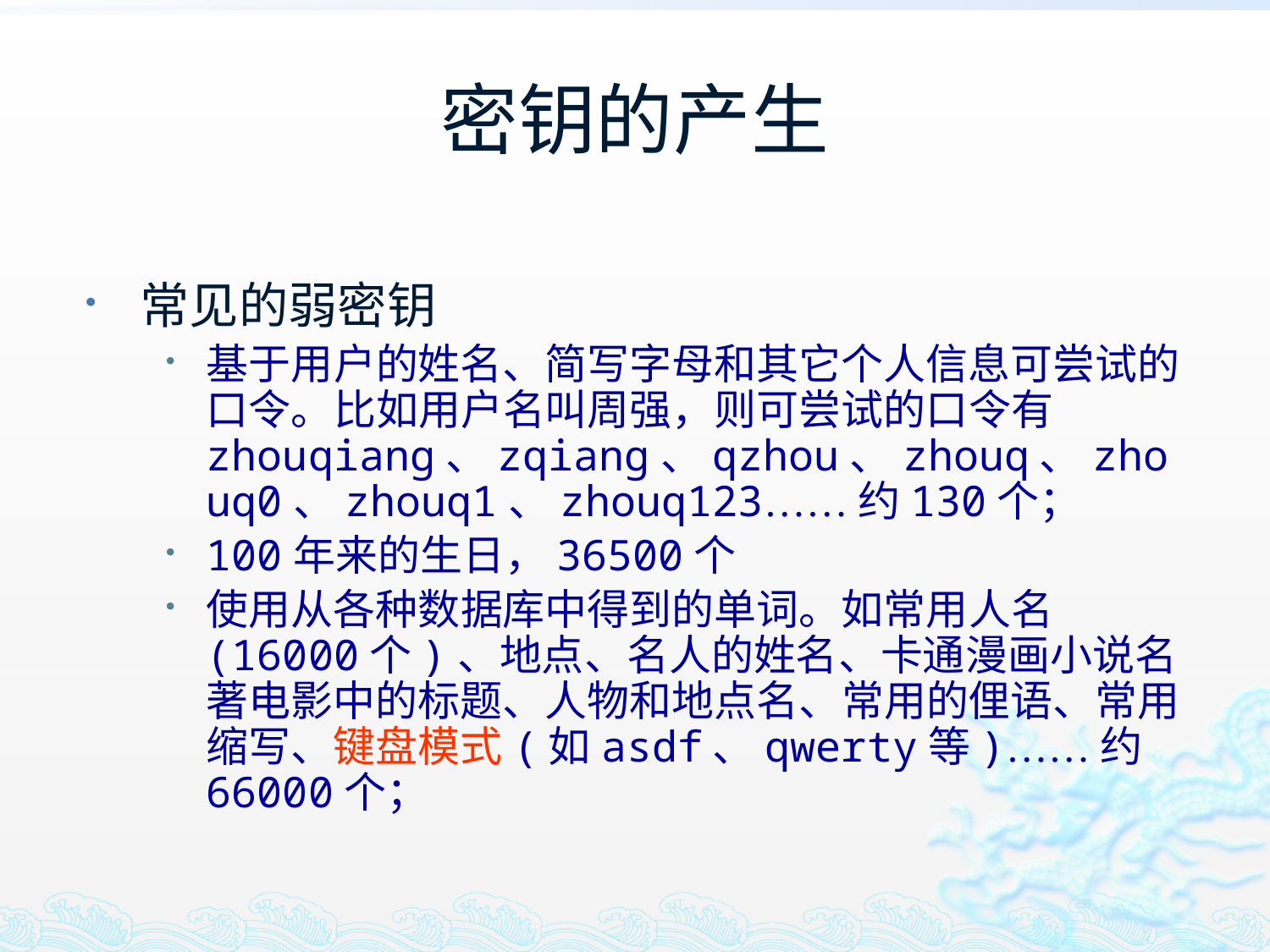

# 密钥的产生
常见的弱密钥
基于用户的姓名、简写字母和其它个人信息可尝试的口令。比如用户名叫周强，则可尝试的口令有zhouqiang、zqiang、qzhou、zhouq、zhouq0、zhouq1、zhouq123……约130个；
100年来的生日，36500个
使用从各种数据库中得到的单词。如常用人名(16000个)、地点、名人的姓名、卡通漫画小说名著电影中的标题、人物和地点名、常用的俚语、常用缩写、键盘模式(如asdf、qwerty等)……约66000个；